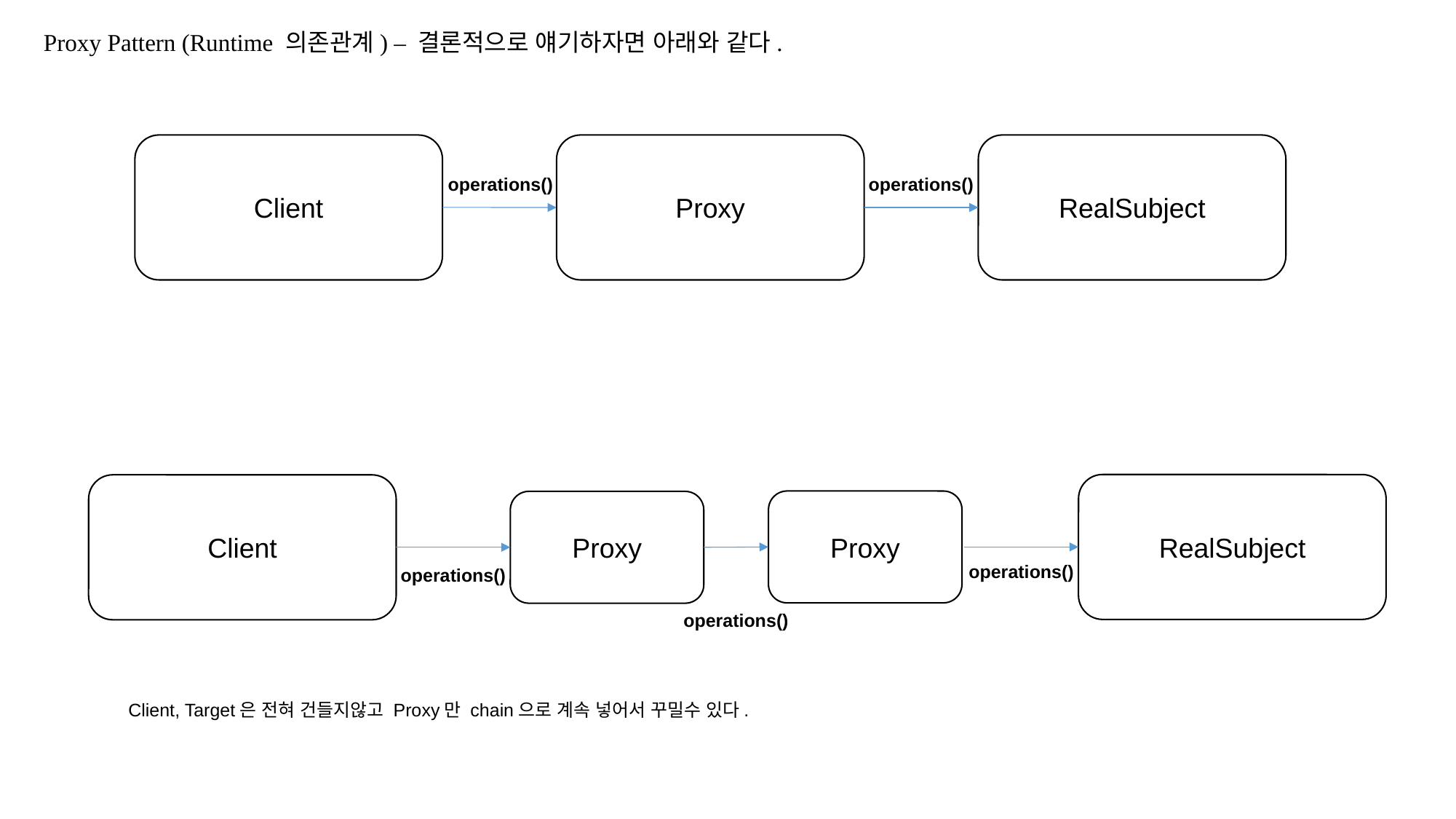

Proxy Pattern (Runtime 의존관계) – 결론적으로 얘기하자면 아래와 같다.
Client
Proxy
RealSubject
operations()
operations()
RealSubject
Client
Proxy
Proxy
operations()
operations()
operations()
Client, Target은 전혀 건들지않고 Proxy만 chain으로 계속 넣어서 꾸밀수 있다.